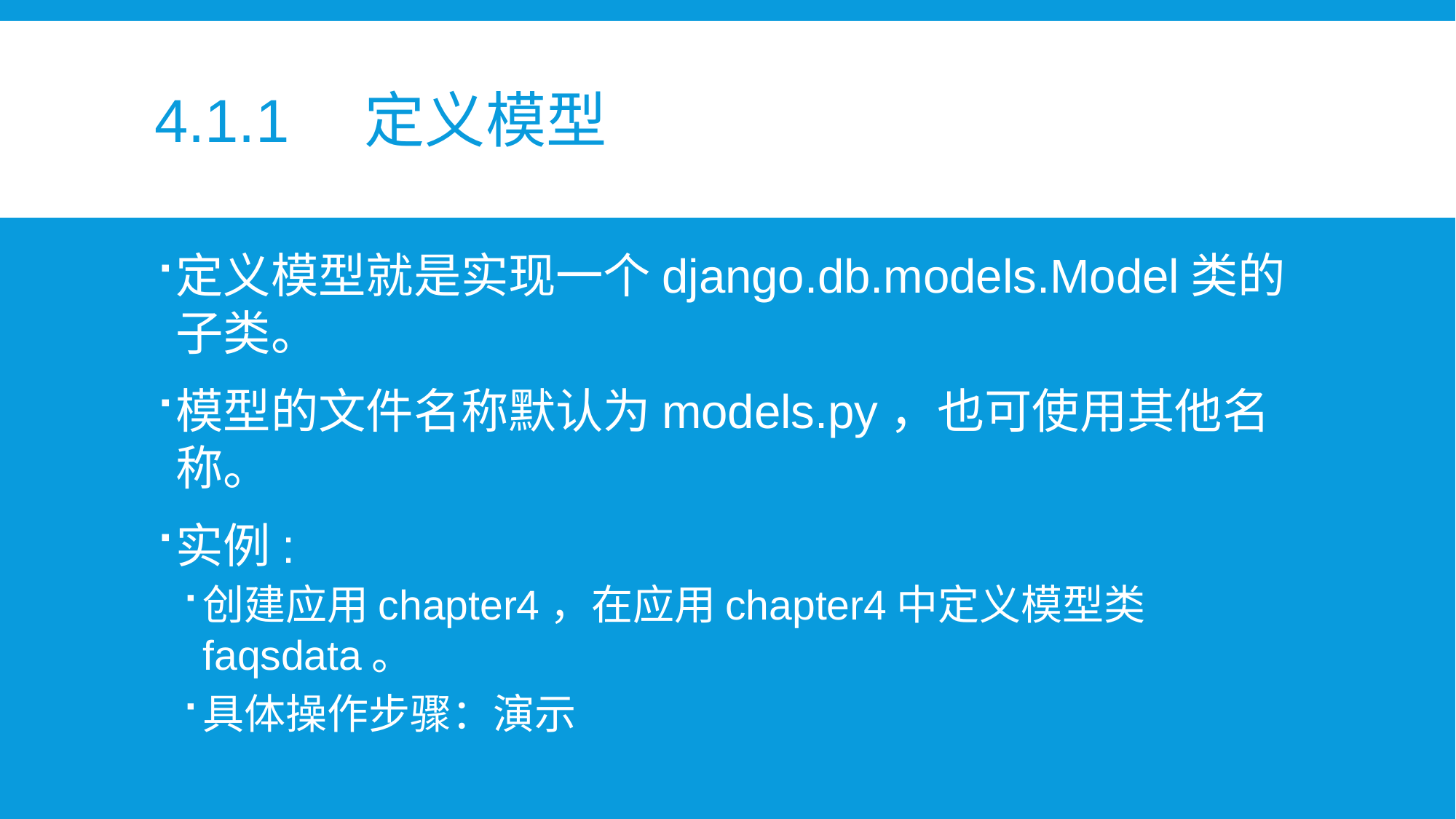

# 4.1.1　定义模型
定义模型就是实现一个django.db.models.Model类的子类。
模型的文件名称默认为models.py，也可使用其他名称。
实例:
创建应用chapter4，在应用chapter4中定义模型类faqsdata。
具体操作步骤：演示